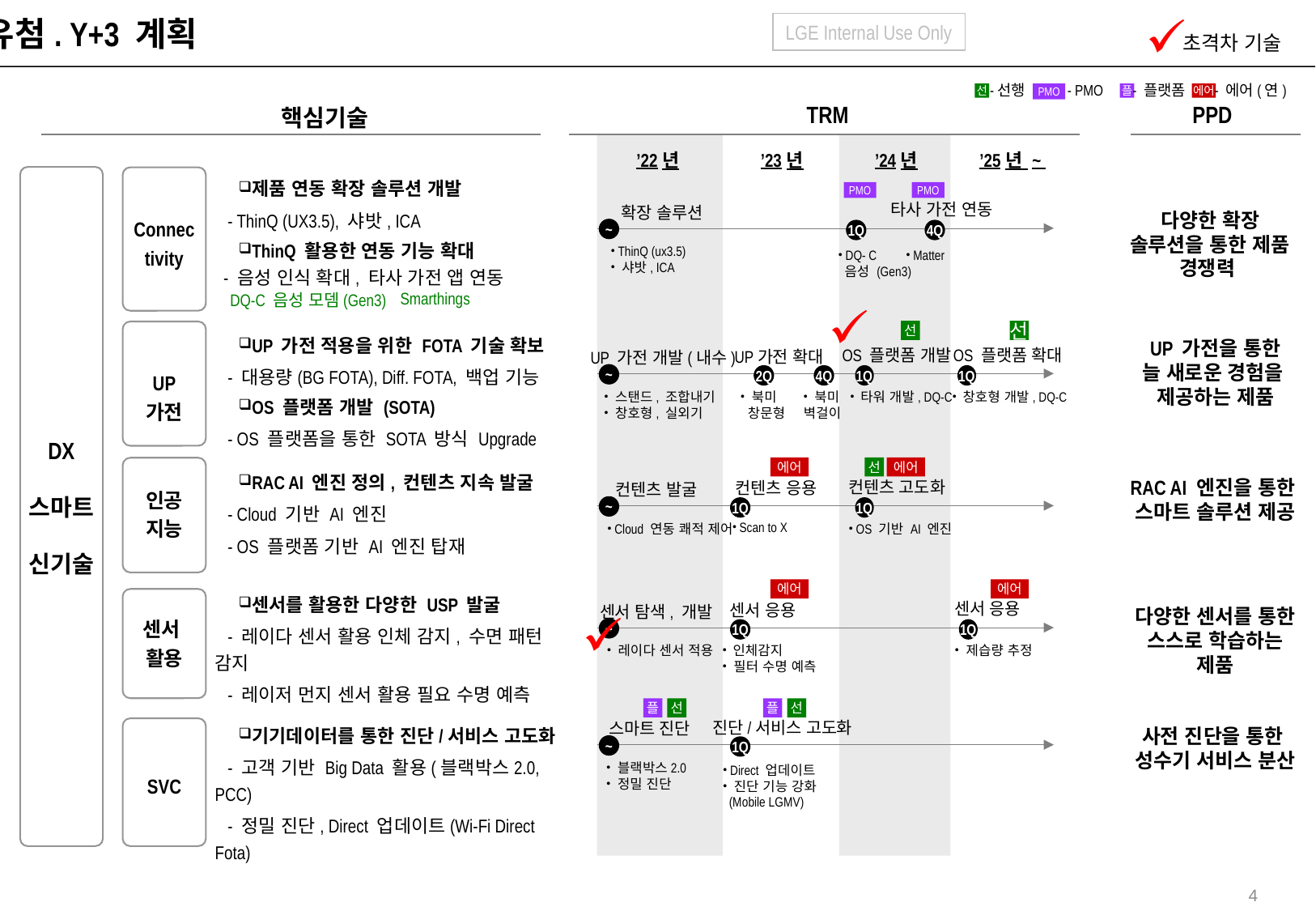

유첨. Y+3 계획

초격차 기술
-선행
- PMO
- 플랫폼
- 에어(연)
PMO
선
플
에어
 TRM
PPD
핵심기술

’22년
’23년
’24년
’25년 ~
DX

스마트

신기술
제품 연동 확장 솔루션 개발
   - ThinQ (UX3.5), 샤밧, ICA

PMO
PMO
타사 가전 연동
다양한 확장 솔루션을 통한 제품 경쟁력
확장 솔루션
Connec
tivity
~
1Q
4Q
ThinQ 활용한 연동 기능 확대
  - 음성 인식 확대, 타사 가전 앱 연동
 ThinQ (ux3.5)
 샤밧, ICA
 DQ- C
 음성 (Gen3)
 Matter
Smarthings
DQ-C 음성 모뎀(Gen3)

선
선

UP 가전 적용을 위한 FOTA 기술 확보
   - 대용량(BG FOTA), Diff. FOTA, 백업 기능
UP 가전을 통한
늘 새로운 경험을
제공하는 제품
OS 플랫폼 개발
OS 플랫폼 확대
UP가전 확대
UP 가전 개발(내수)
~
2Q
4Q
1Q
1Q
UP
가전
OS 플랫폼 개발 (SOTA)
   - OS 플랫폼을 통한 SOTA 방식 Upgrade
 스탠드, 조합내기
 창호형, 실외기
 북미
 창문형
 북미
벽걸이
 타워 개발, DQ-C
 창호형 개발, DQ-C
에어
선
에어

RAC AI 엔진 정의, 컨텐츠 지속 발굴
   - Cloud 기반 AI 엔진
   - OS 플랫폼 기반 AI 엔진 탑재
RAC AI 엔진을 통한
스마트 솔루션 제공
컨텐츠 고도화
컨텐츠 응용
컨텐츠 발굴
인공
지능
~
1Q
1Q
 Scan to X
 Cloud 연동 쾌적 제어
 OS 기반 AI 엔진
에어
에어
센서를 활용한 다양한 USP 발굴
   - 레이다 센서 활용 인체 감지, 수면 패턴 감지
   - 레이저 먼지 센서 활용 필요 수명 예측

다양한 센서를 통한
스스로 학습하는 제품
센서 응용
센서 응용
센서 탐색, 개발
센서
활용
~
1Q
1Q

 레이다 센서 적용
 인체감지
 필터 수명 예측
 제습량 추정
플
선
플
선
기기데이터를 통한 진단/서비스 고도화
   - 고객 기반 Big Data 활용(블랙박스2.0, PCC)
   - 정밀 진단, Direct 업데이트(Wi-Fi Direct Fota)
진단/서비스 고도화
사전 진단을 통한
성수기 서비스 분산

스마트 진단
~
1Q
 블랙박스2.0
 정밀 진단
 Direct 업데이트
 진단 기능 강화
  (Mobile LGMV)
SVC